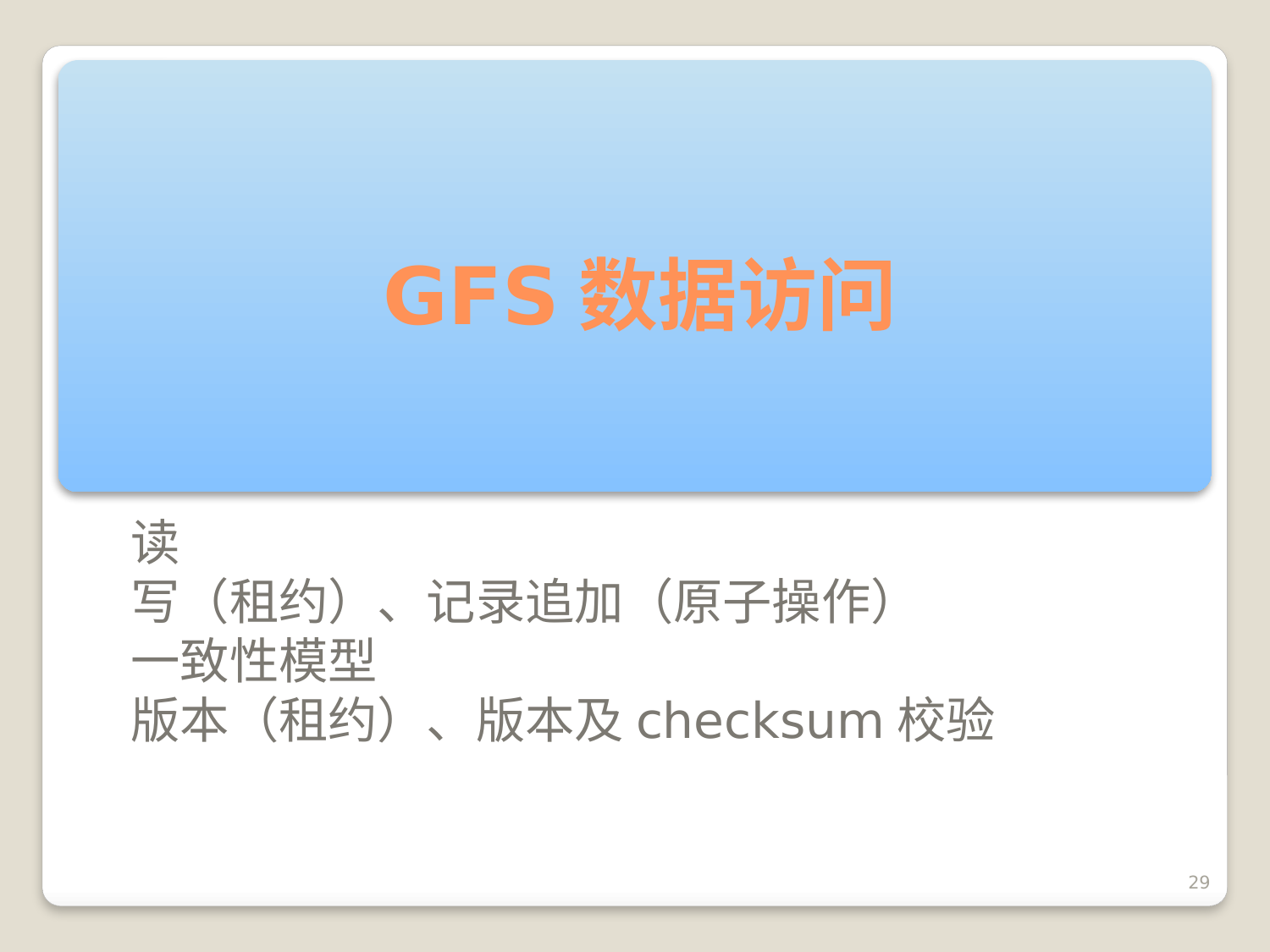

# GFS数据访问
读
写（租约）、记录追加（原子操作）
一致性模型
版本（租约）、版本及checksum校验
29